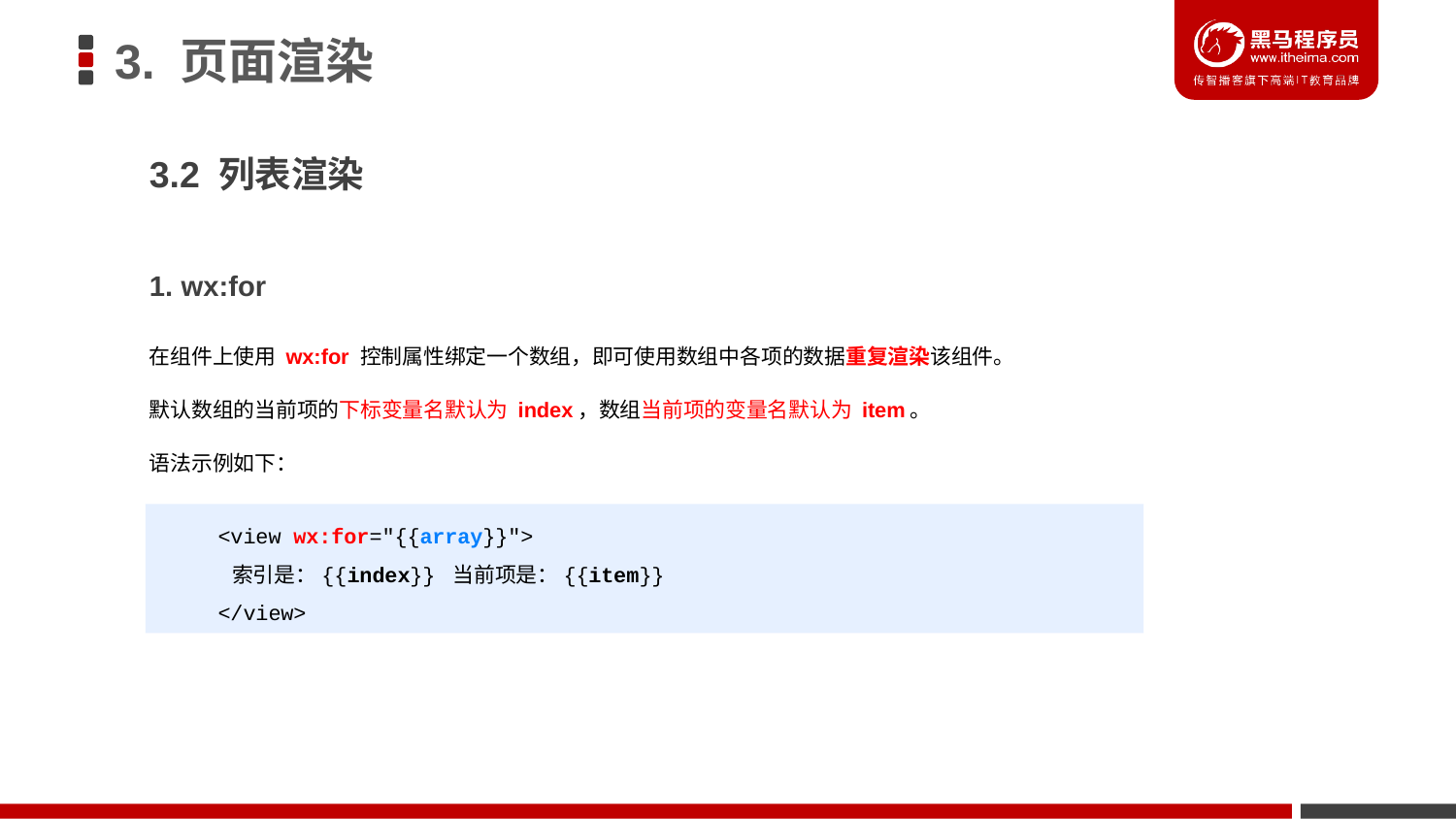

# 3. 页面渲染
3.2 列表渲染
1. wx:for
在组件上使用 wx:for 控制属性绑定一个数组，即可使用数组中各项的数据重复渲染该组件。
默认数组的当前项的下标变量名默认为 index，数组当前项的变量名默认为 item。
语法示例如下：
<view wx:for="{{array}}">
  索引是：{{index}} 当前项是：{{item}}
</view>